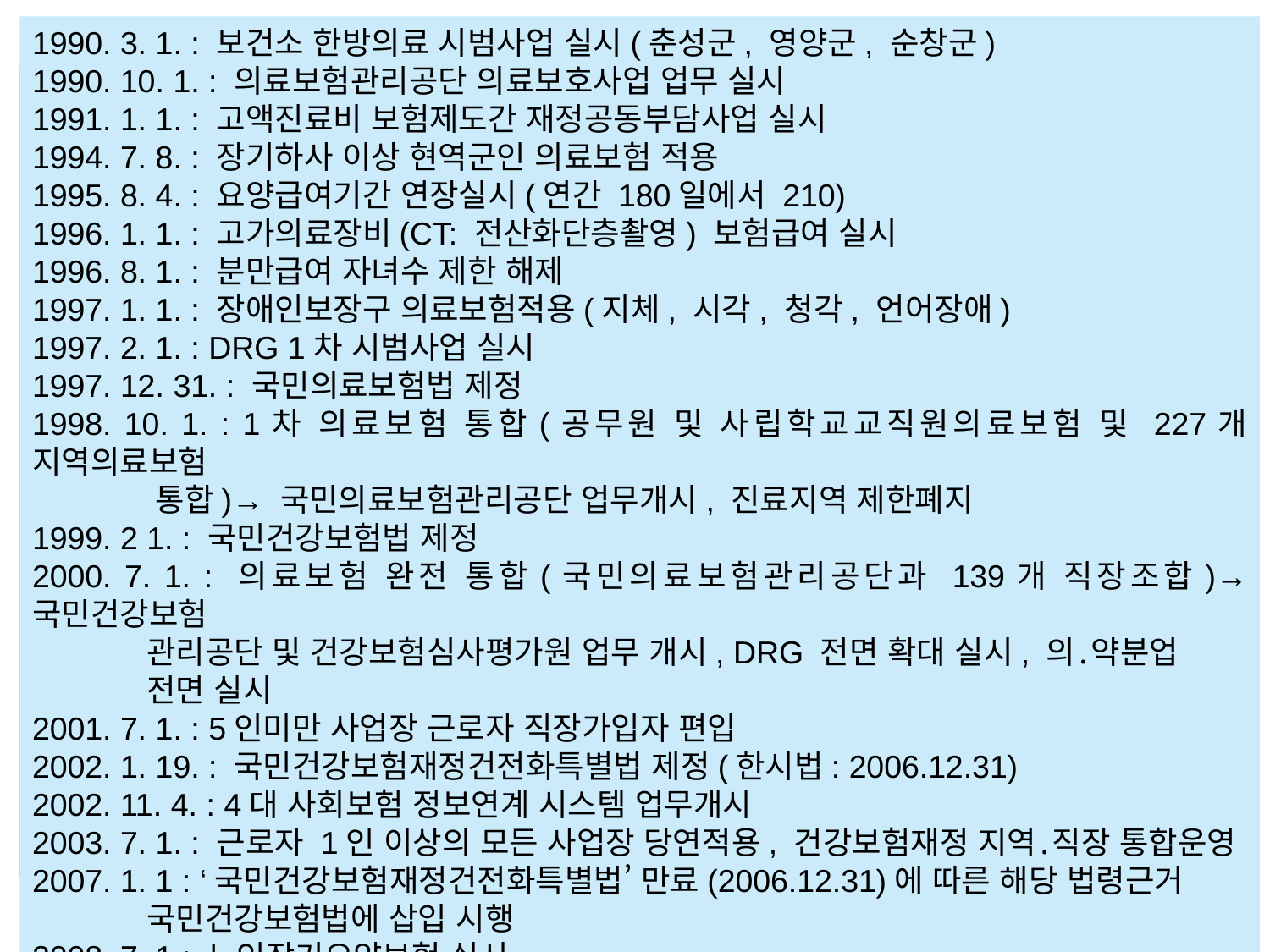

1990. 3. 1. : 보건소 한방의료 시범사업 실시(춘성군, 영양군, 순창군)
1990. 10. 1. : 의료보험관리공단 의료보호사업 업무 실시
1991. 1. 1. : 고액진료비 보험제도간 재정공동부담사업 실시
1994. 7. 8. : 장기하사 이상 현역군인 의료보험 적용
1995. 8. 4. : 요양급여기간 연장실시(연간 180일에서 210)
1996. 1. 1. : 고가의료장비(CT: 전산화단층촬영) 보험급여 실시
1996. 8. 1. : 분만급여 자녀수 제한 해제
1997. 1. 1. : 장애인보장구 의료보험적용(지체, 시각, 청각, 언어장애)
1997. 2. 1. : DRG 1차 시범사업 실시
1997. 12. 31. : 국민의료보험법 제정
1998. 10. 1. : 1차 의료보험 통합(공무원 및 사립학교교직원의료보험 및 227개 지역의료보험
             통합)→ 국민의료보험관리공단 업무개시, 진료지역 제한폐지
1999. 2 1. : 국민건강보험법 제정
2000. 7. 1. : 의료보험 완전 통합(국민의료보험관리공단과 139개 직장조합)→ 국민건강보험
            관리공단 및 건강보험심사평가원 업무 개시, DRG 전면 확대 실시, 의․약분업
            전면 실시
2001. 7. 1. : 5인미만 사업장 근로자 직장가입자 편입
2002. 1. 19. : 국민건강보험재정건전화특별법 제정(한시법: 2006.12.31)
2002. 11. 4. : 4대 사회보험 정보연계 시스템 업무개시
2003. 7. 1. : 근로자 1인 이상의 모든 사업장 당연적용, 건강보험재정 지역․직장 통합운영
2007. 1. 1 : ‘국민건강보험재정건전화특별법’ 만료(2006.12.31)에 따른 해당 법령근거
            국민건강보험법에 삽입 시행
2008. 7. 1 : 노인장기요양보험 실시
2011. 1. 1 : 사회보험통합징수
15